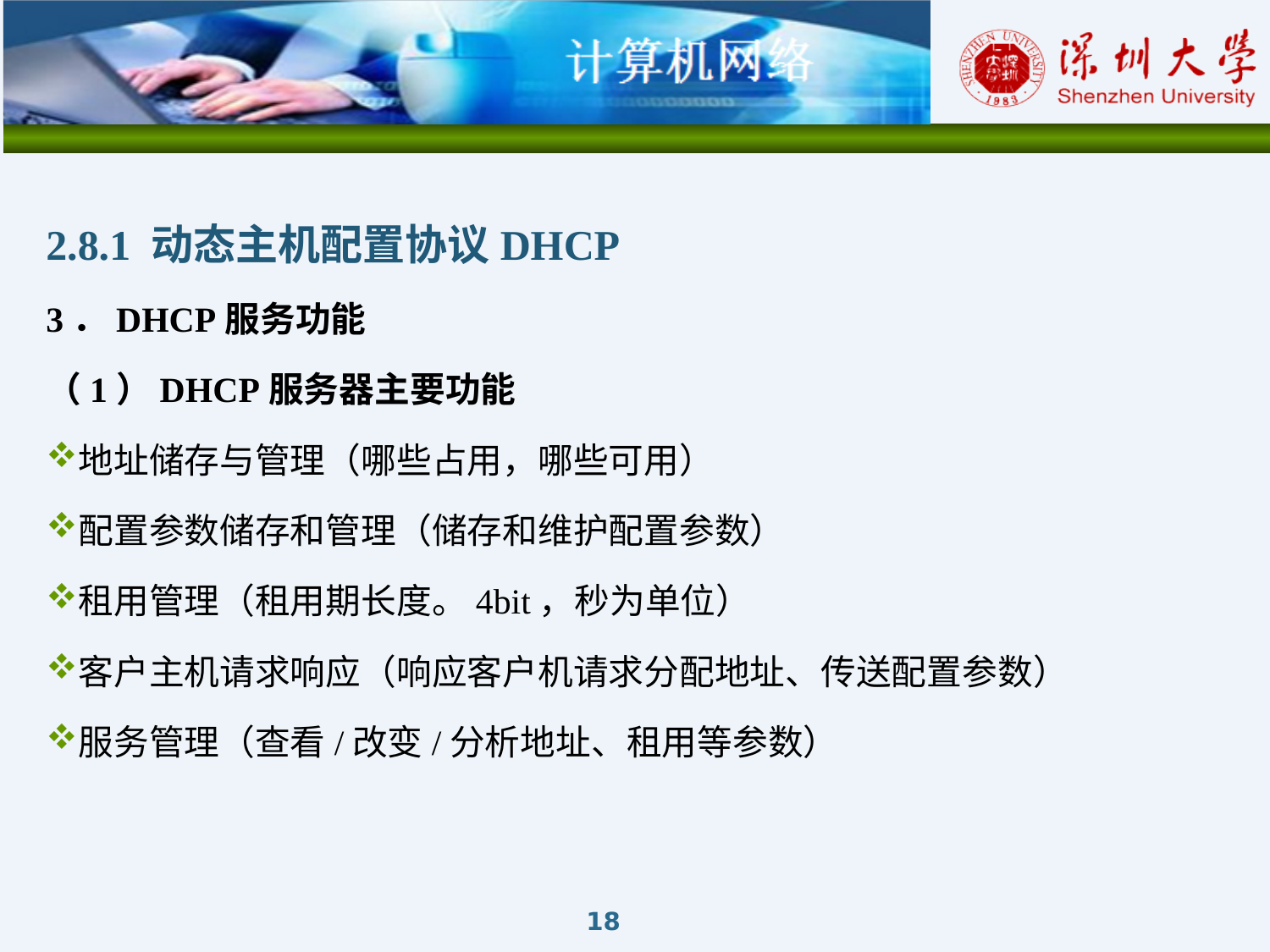

2.8.1 动态主机配置协议DHCP
3．DHCP服务功能
（1）DHCP服务器主要功能
地址储存与管理（哪些占用，哪些可用）
配置参数储存和管理（储存和维护配置参数）
租用管理（租用期长度。4bit，秒为单位）
客户主机请求响应（响应客户机请求分配地址、传送配置参数）
服务管理（查看/改变/分析地址、租用等参数）
18